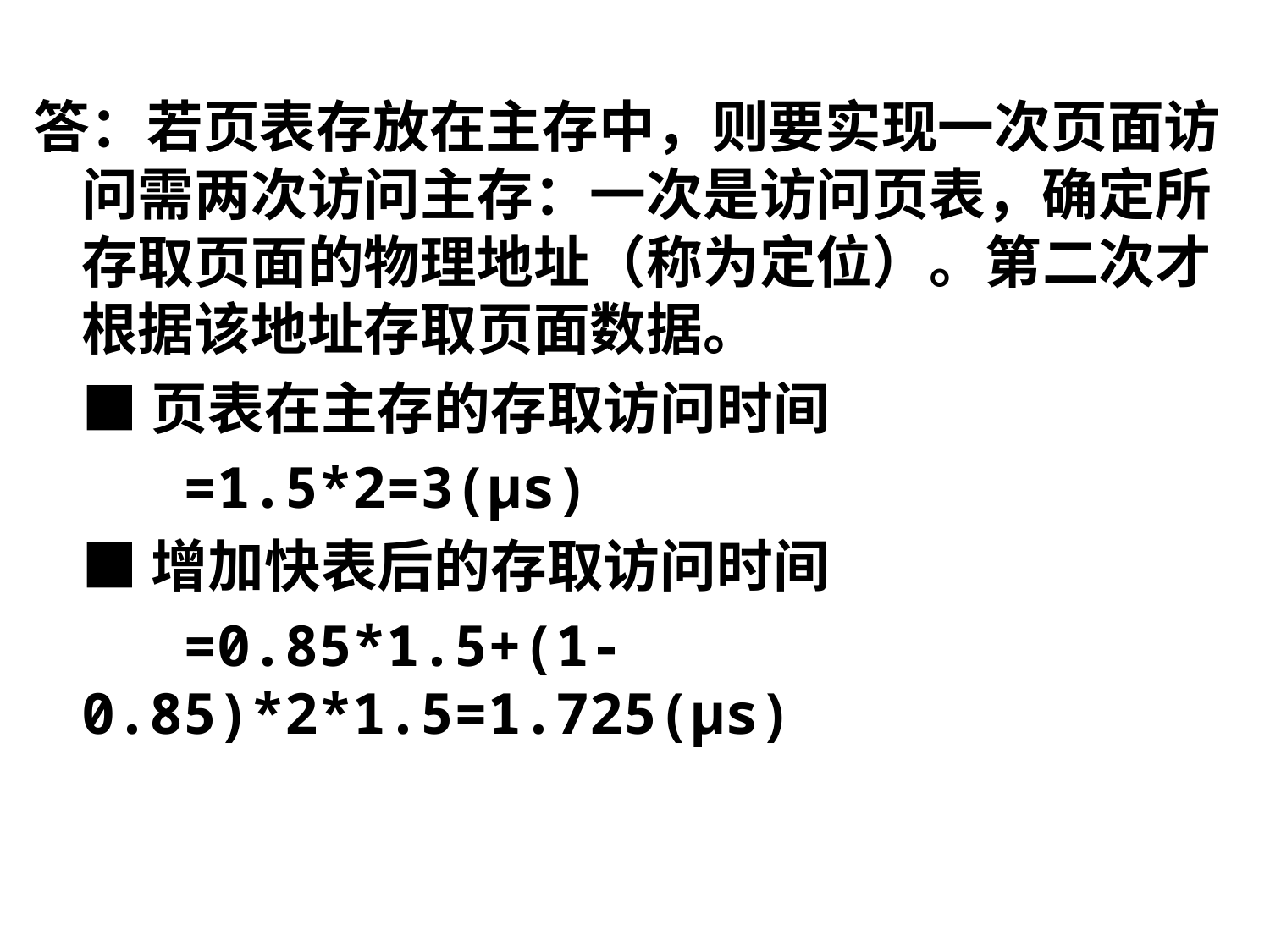

# 答：若页表存放在主存中，则要实现一次页面访问需两次访问主存：一次是访问页表，确定所存取页面的物理地址（称为定位）。第二次才根据该地址存取页面数据。
■页表在主存的存取访问时间
   =1.5*2=3(μs)
■增加快表后的存取访问时间
   =0.85*1.5+(1-0.85)*2*1.5=1.725(μs)